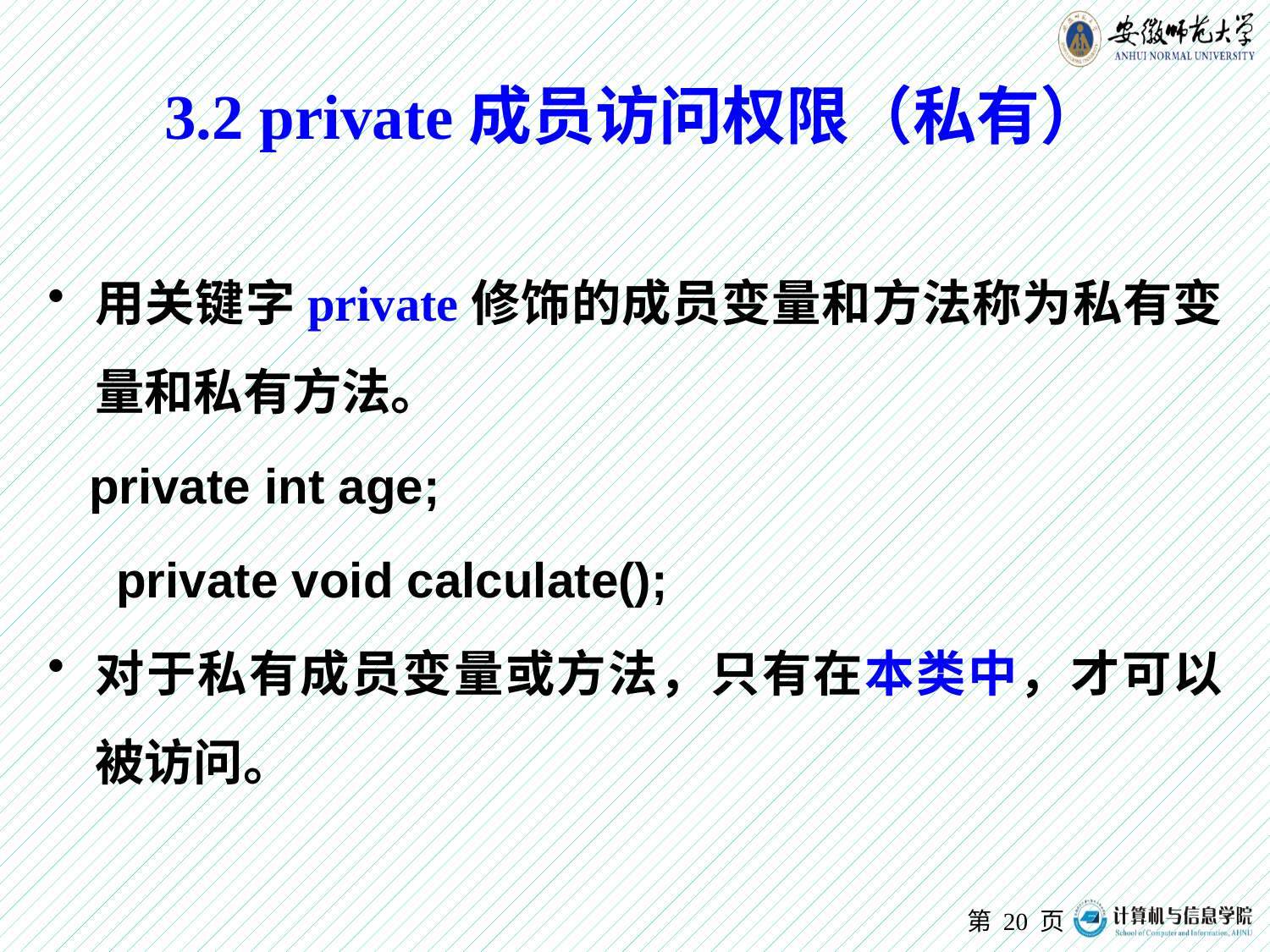

# 3.2 private成员访问权限（私有）
用关键字private修饰的成员变量和方法称为私有变量和私有方法。
   private int age;
     private void calculate();
对于私有成员变量或方法，只有在本类中，才可以被访问。
第 20 页